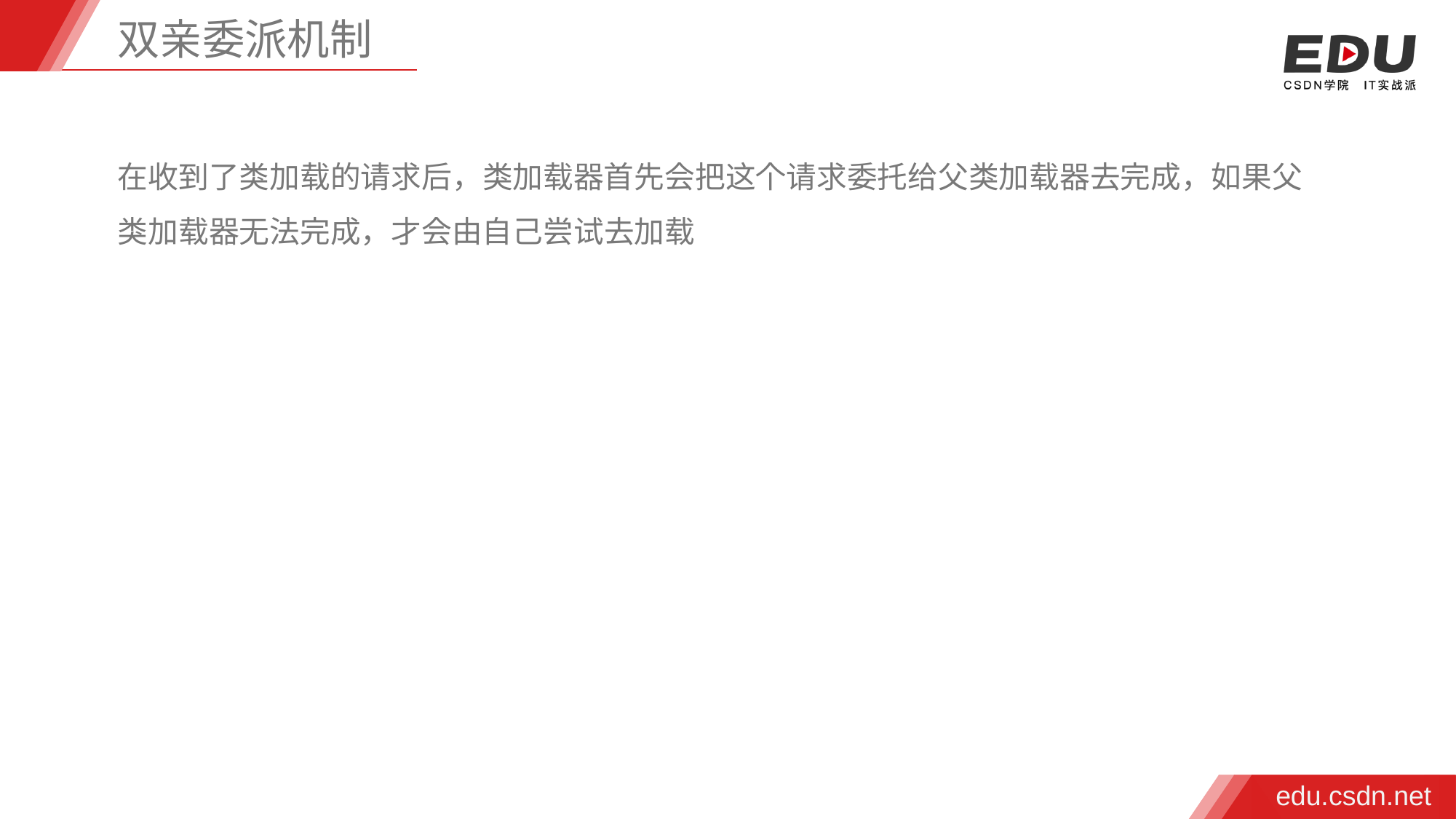

双亲委派机制
在收到了类加载的请求后，类加载器首先会把这个请求委托给父类加载器去完成，如果父类加载器无法完成，才会由自己尝试去加载
edu.csdn.net